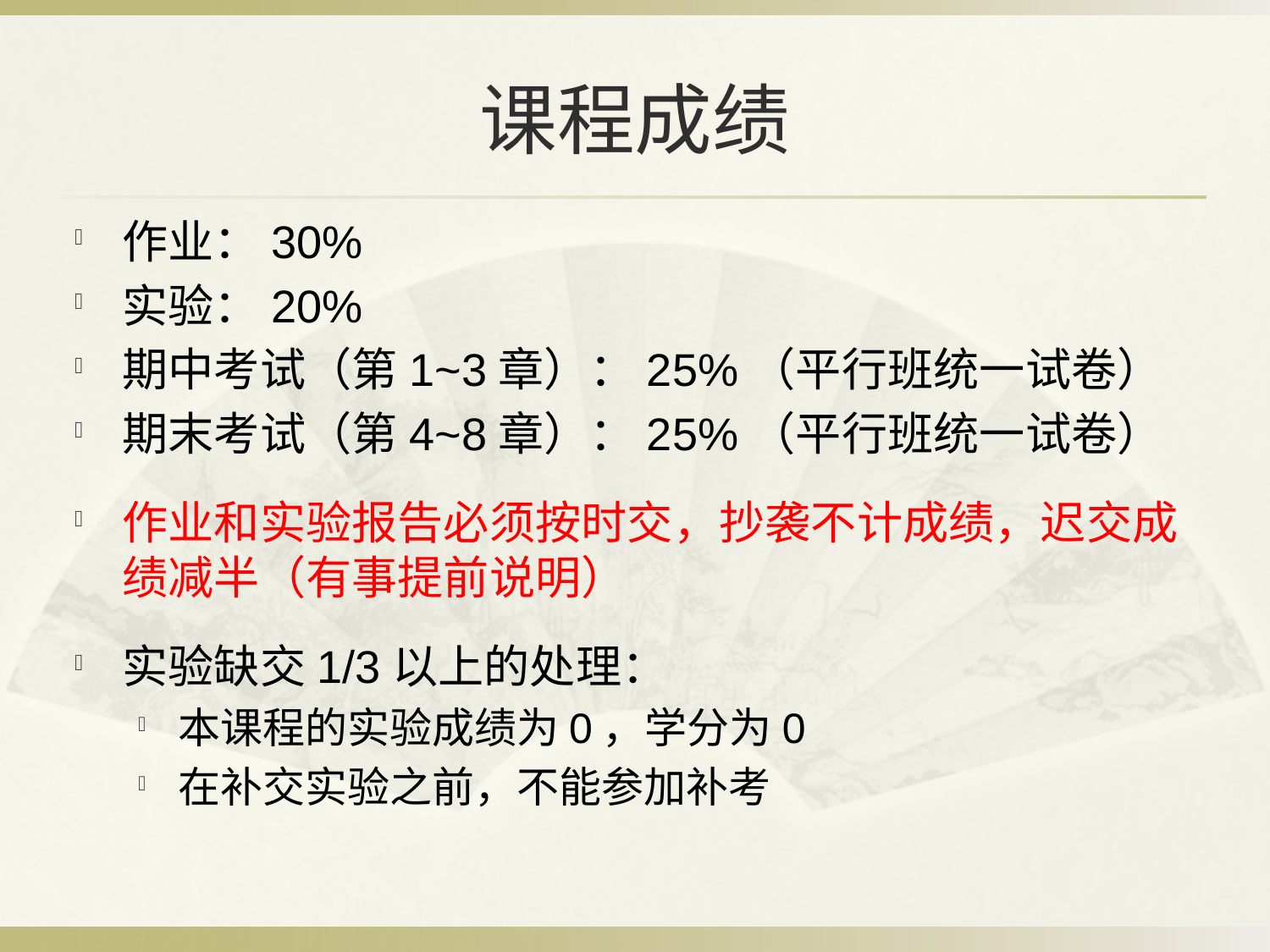

# 课程成绩
作业：30%
实验：20%
期中考试（第1~3章）：25%（平行班统一试卷）
期末考试（第4~8章）：25%（平行班统一试卷）

作业和实验报告必须按时交，抄袭不计成绩，迟交成绩减半（有事提前说明）

实验缺交1/3以上的处理：
本课程的实验成绩为0，学分为0
在补交实验之前，不能参加补考